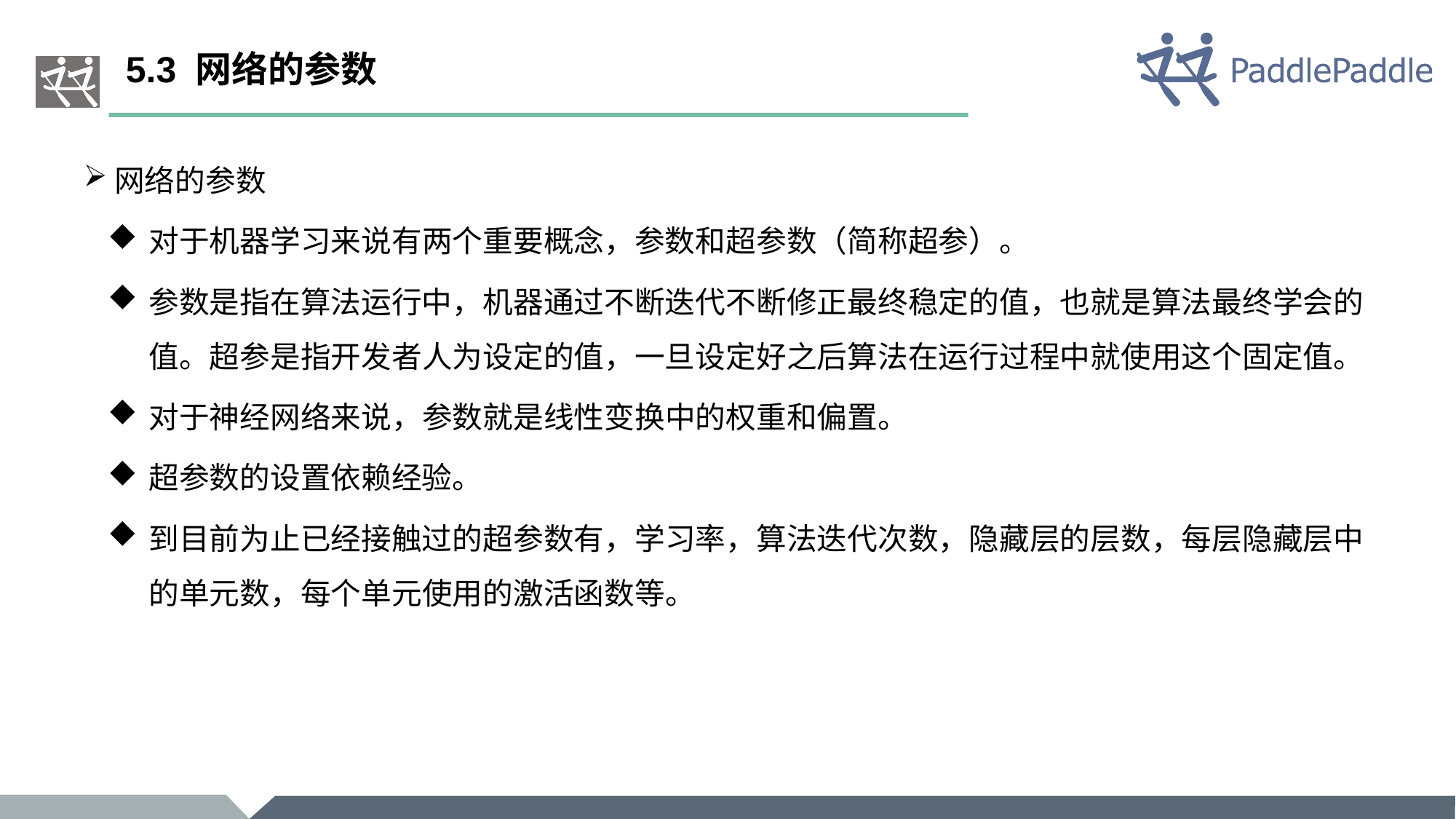

# 5.3 网络的参数
网络的参数
对于机器学习来说有两个重要概念，参数和超参数（简称超参）。
参数是指在算法运行中，机器通过不断迭代不断修正最终稳定的值，也就是算法最终学会的值。超参是指开发者人为设定的值，一旦设定好之后算法在运行过程中就使用这个固定值。
对于神经网络来说，参数就是线性变换中的权重和偏置。
超参数的设置依赖经验。
到目前为止已经接触过的超参数有，学习率，算法迭代次数，隐藏层的层数，每层隐藏层中的单元数，每个单元使用的激活函数等。